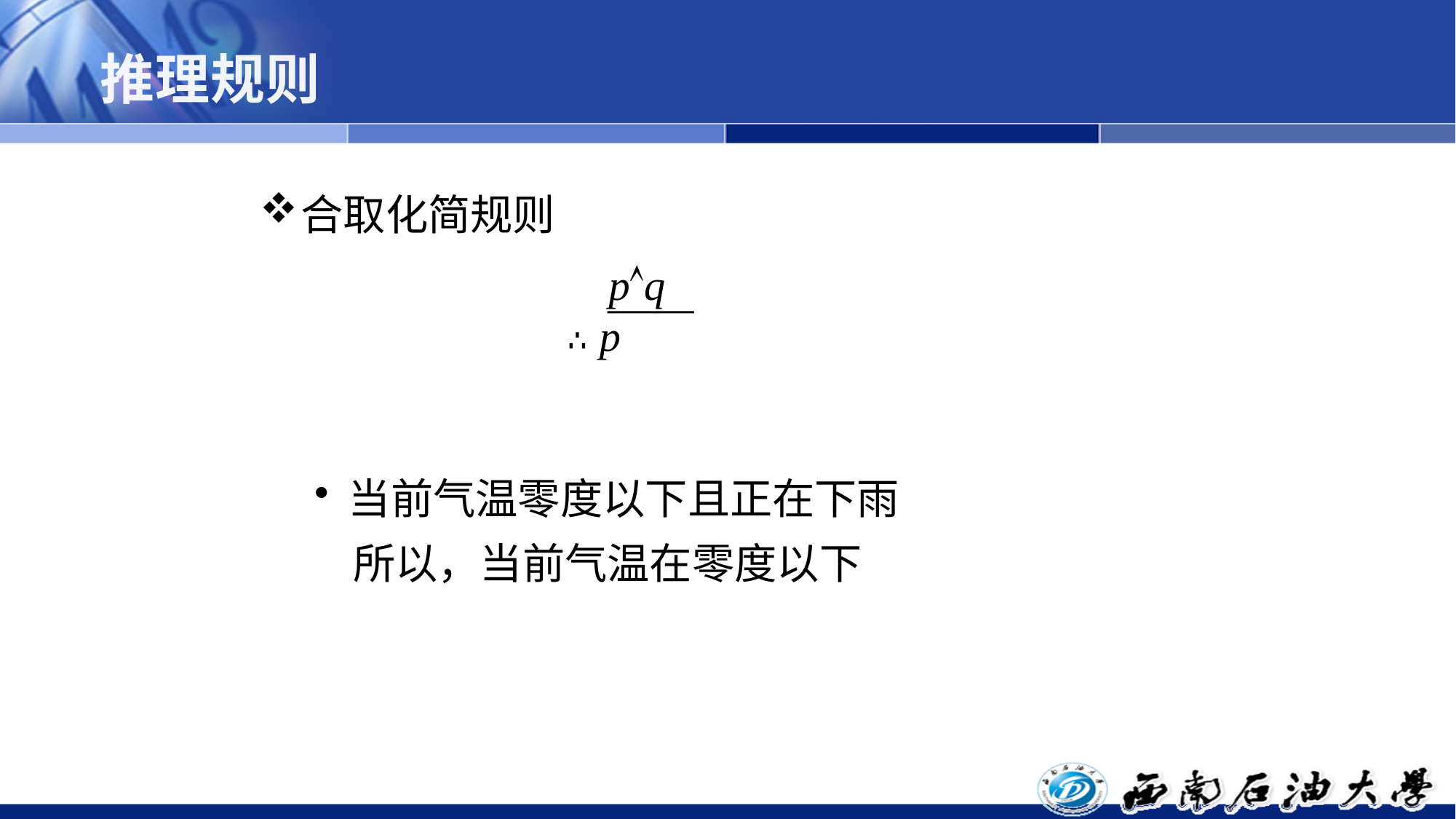

# 推理规则
合取化简规则

当前气温零度以下且正在下雨
   所以，当前气温在零度以下
    p∧q
∴ p